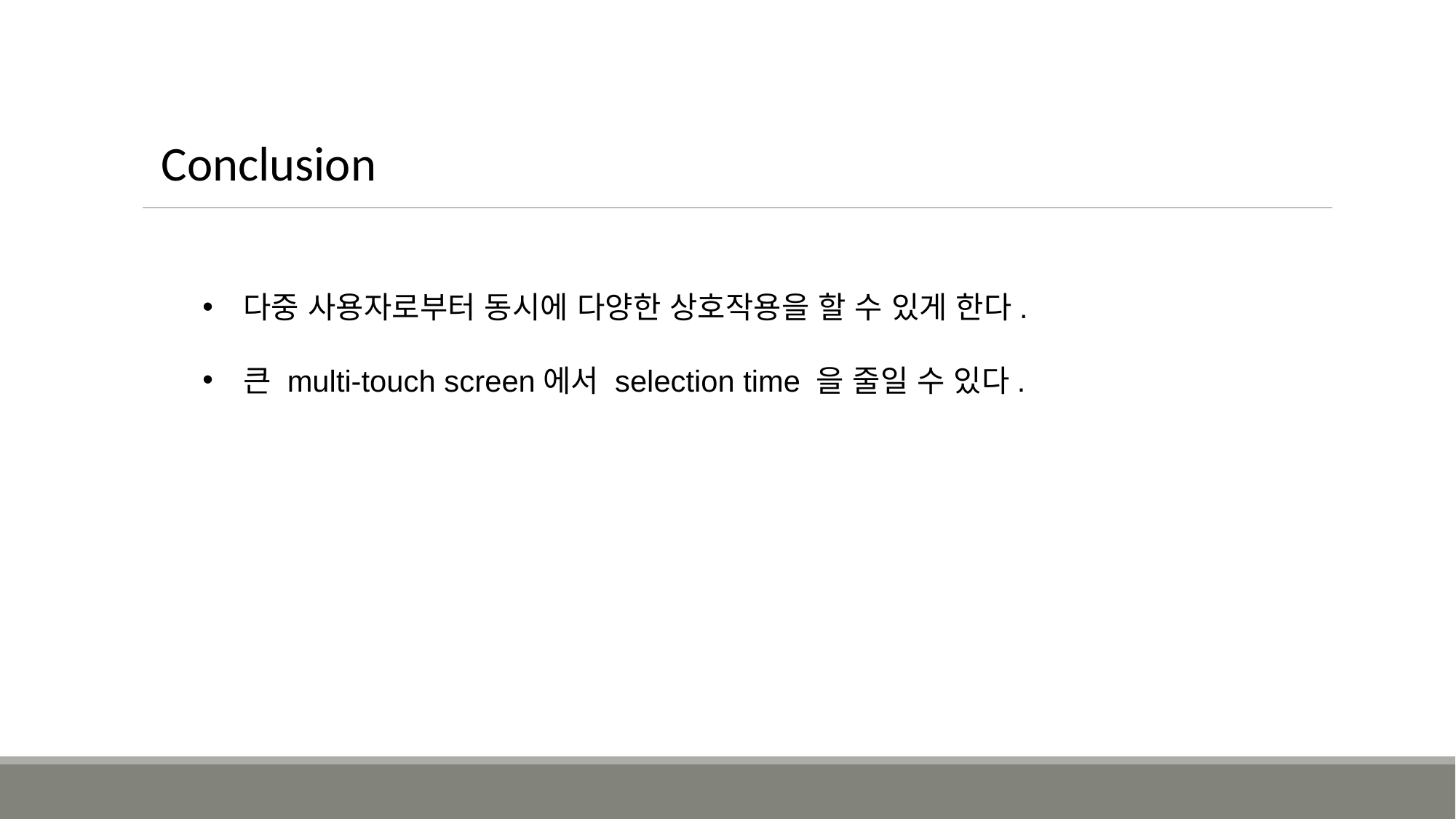

Conclusion
다중 사용자로부터 동시에 다양한 상호작용을 할 수 있게 한다.

큰 multi-touch screen에서 selection time 을 줄일 수 있다.